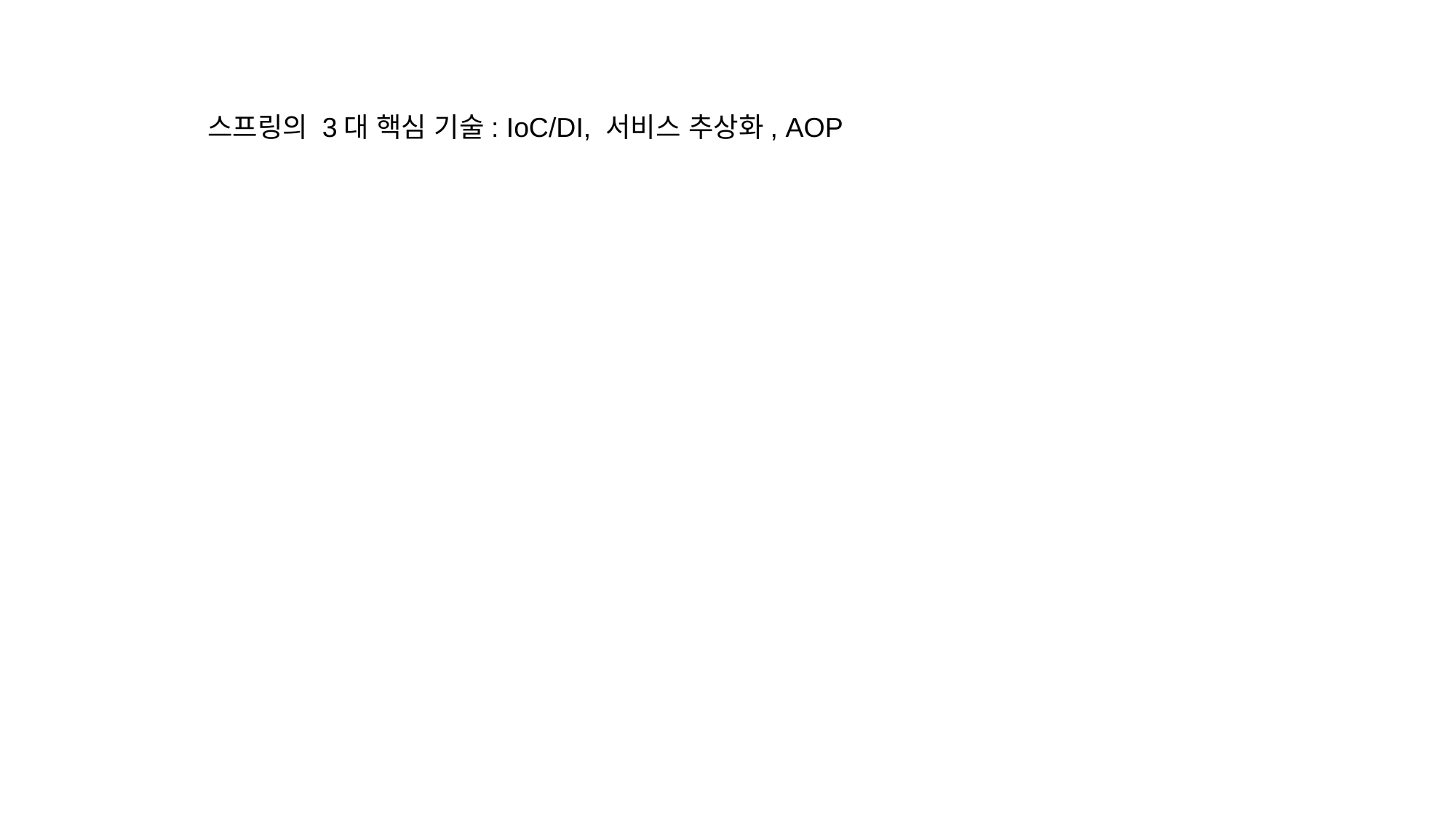

스프링의 3대 핵심 기술: IoC/DI, 서비스 추상화, AOP